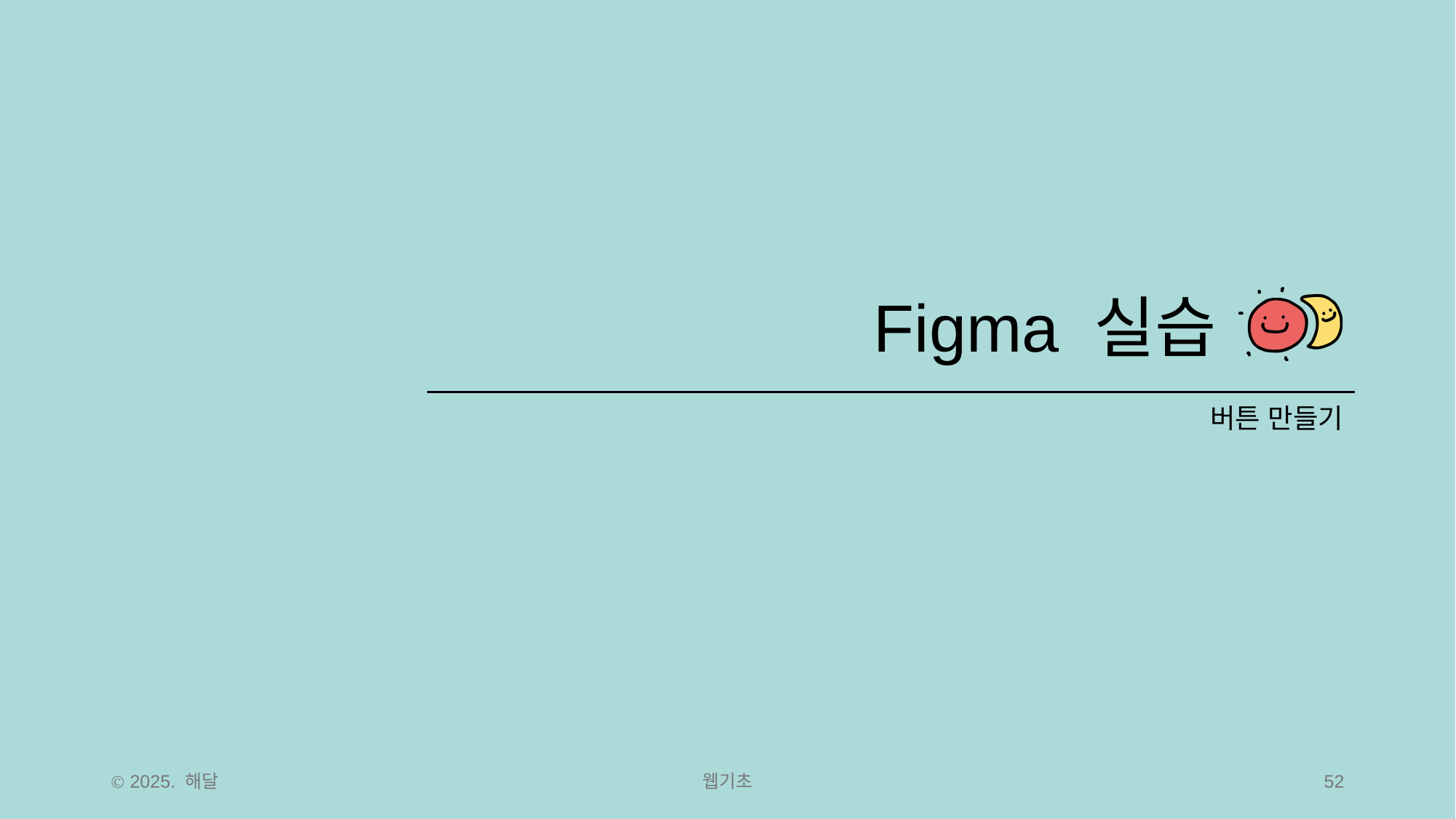

# Figma 실습
버튼 만들기
Ⓒ 2025. 해달
웹기초
52